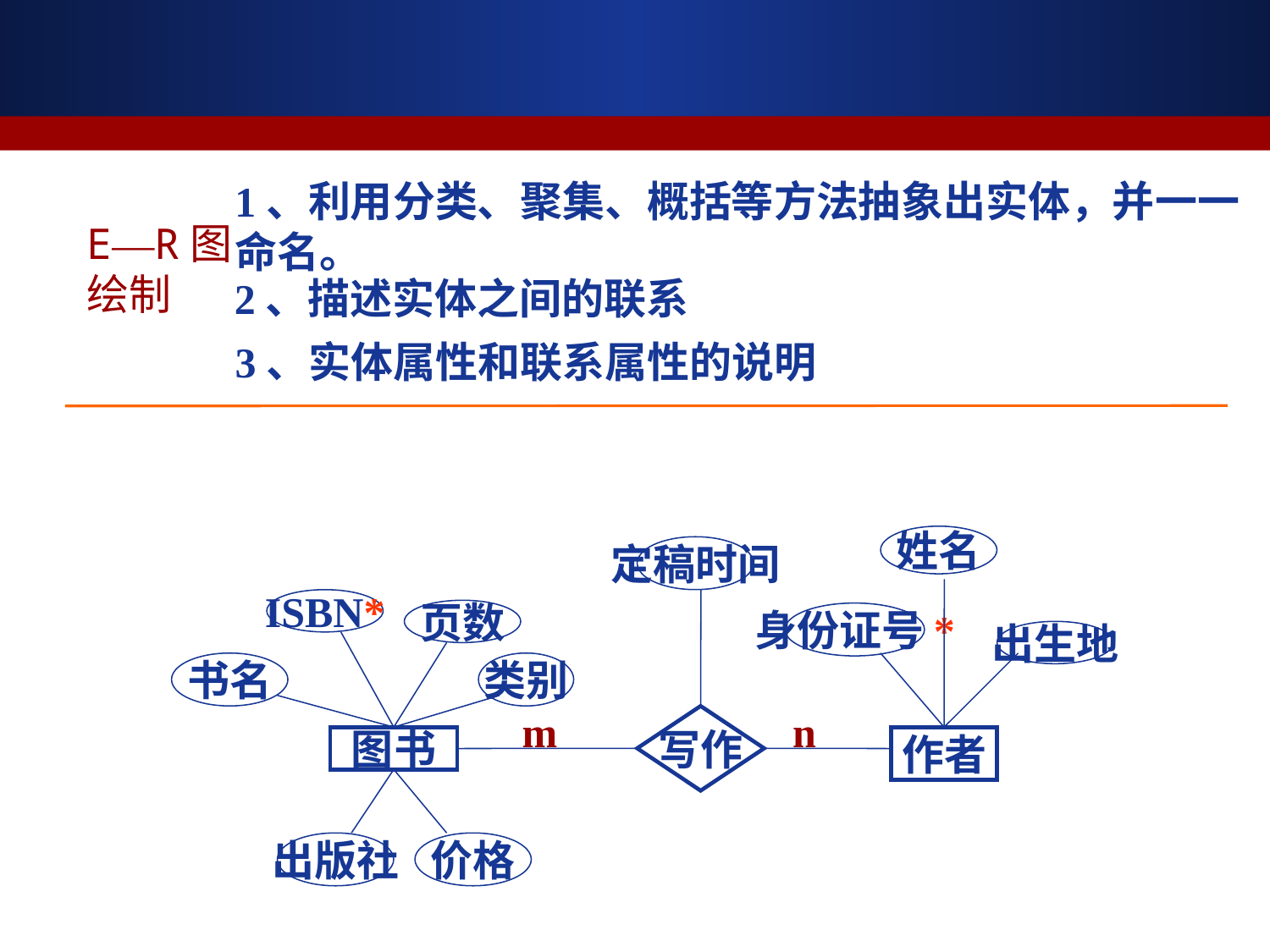

1、利用分类、聚集、概括等方法抽象出实体，并一一命名。
E—R图
绘制
2、描述实体之间的联系
3、实体属性和联系属性的说明

姓名
定稿时间

ISBN*

页数
身份证号*
出生地

书名
类别

写作
m
n
图书
作者

出版社
价格